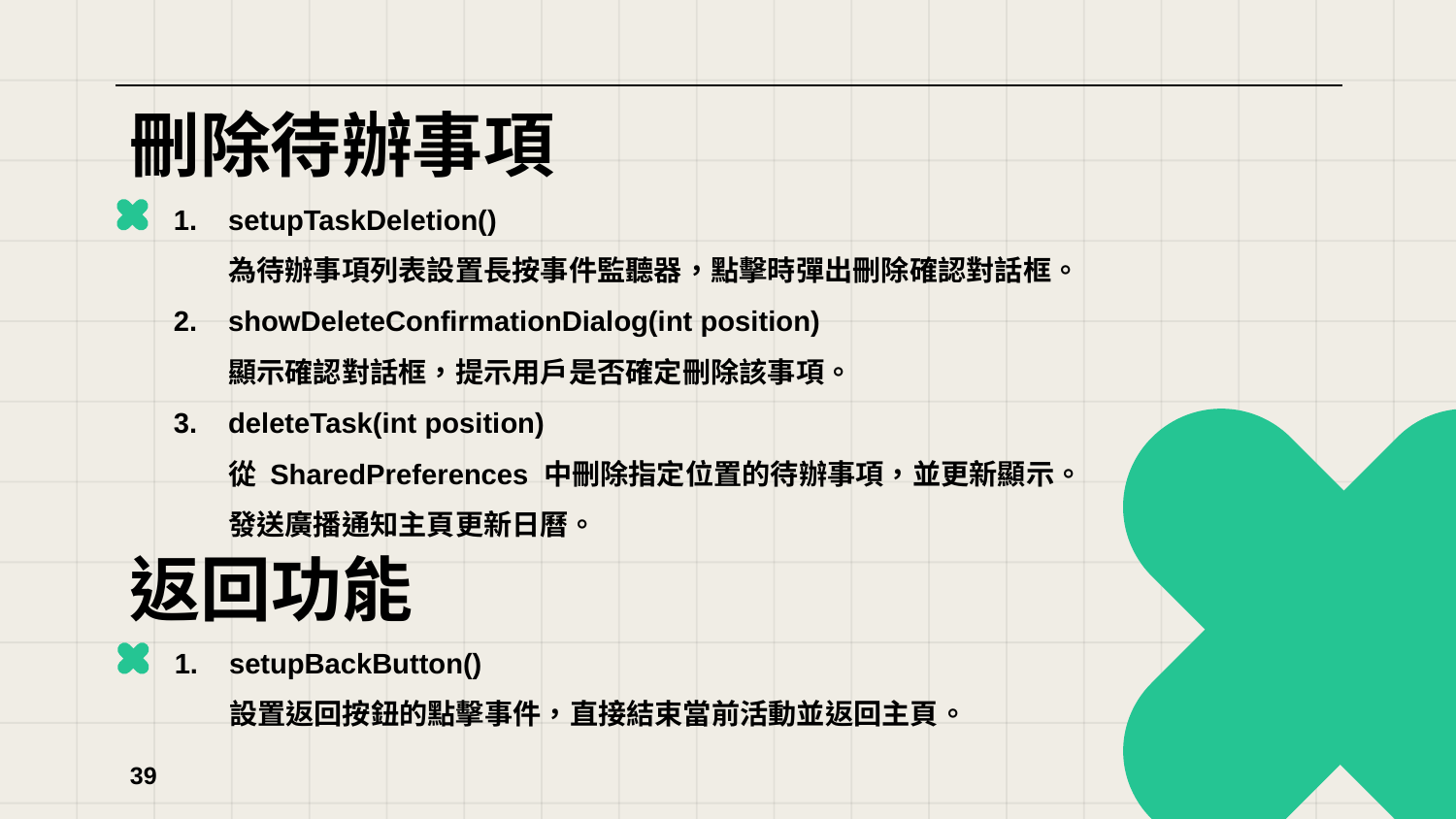

# 刪除待辦事項
setupTaskDeletion()
為待辦事項列表設置長按事件監聽器，點擊時彈出刪除確認對話框。
showDeleteConfirmationDialog(int position)
顯示確認對話框，提示用戶是否確定刪除該事項。
deleteTask(int position)
從 SharedPreferences 中刪除指定位置的待辦事項，並更新顯示。
發送廣播通知主頁更新日曆。

返回功能
setupBackButton()
設置返回按鈕的點擊事件，直接結束當前活動並返回主頁。

39